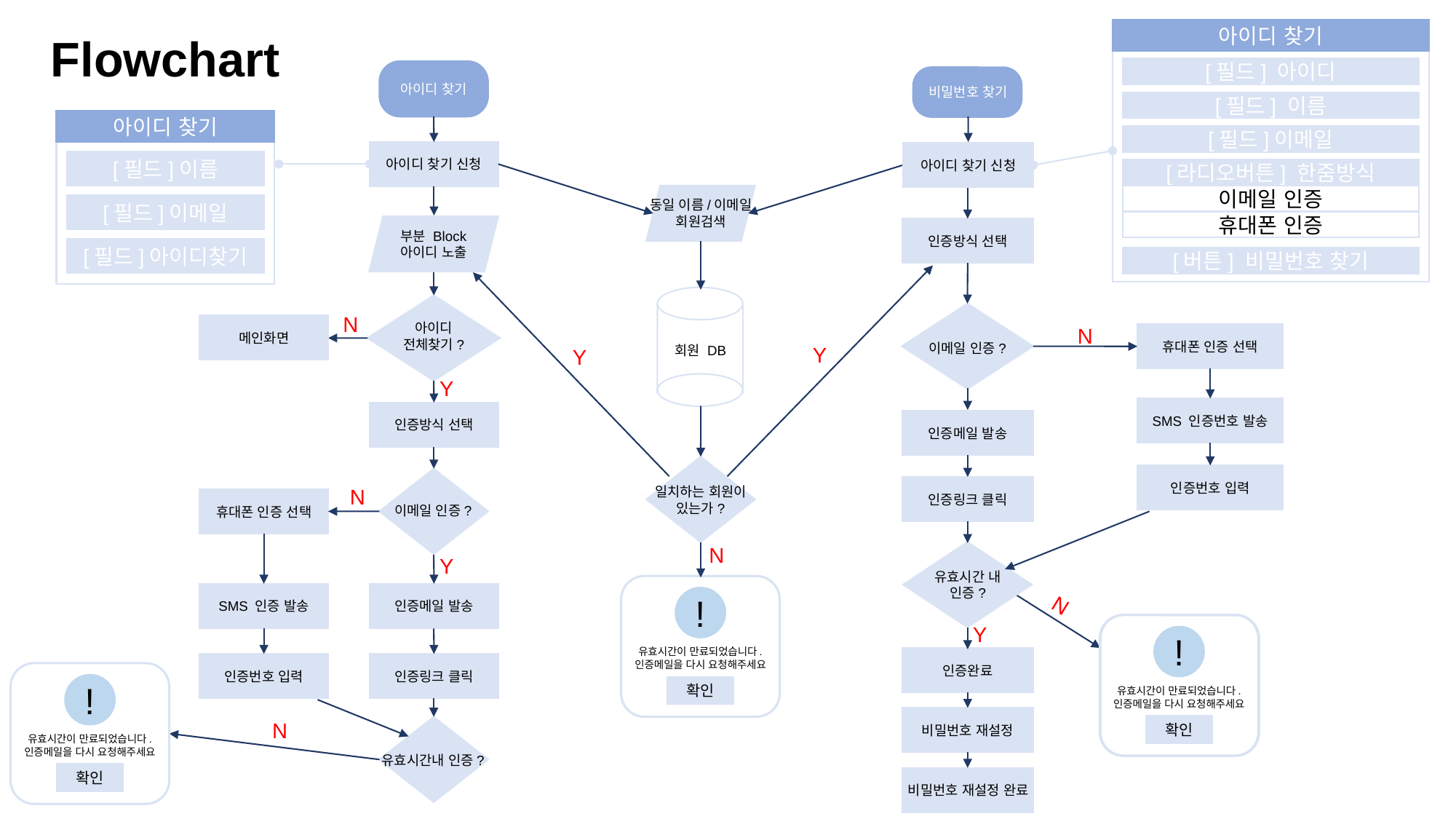

아이디 찾기

Flowchart
[필드] 아이디
아이디 찾기

비밀번호 찾기
[필드] 이름
아이디 찾기
[필드]이메일
아이디 찾기 신청

아이디 찾기 신청
[필드]이름
[라디오버튼] 한줌방식
이메일 인증

동일 이름/이메일
회원검색
[필드]이메일
휴대폰 인증
부분 Block 아이디 노출
인증방식 선택
[필드]아이디찾기
[버튼] 비밀번호 찾기

N
아이디
전체찾기?
메인화면
N
휴대폰 인증 선택
이메일 인증?
Y
회원 DB
Y
Y
SMS 인증번호 발송
인증방식 선택
인증메일 발송

인증번호 입력

인증링크 클릭
일치하는 회원이
있는가?
N
휴대폰 인증 선택
이메일 인증?
N

Y
유효시간 내
인증?

!

확인
유효시간이 만료되었습니다.
인증메일을 다시 요청해주세요
SMS 인증 발송
인증메일 발송
N

!

확인

Y
인증완료
인증번호 입력
인증링크 클릭

!

확인
유효시간이 만료되었습니다.
인증메일을 다시 요청해주세요
유효시간이 만료되었습니다.
인증메일을 다시 요청해주세요
비밀번호 재설정
N

유효시간내 인증?

비밀번호 재설정 완료